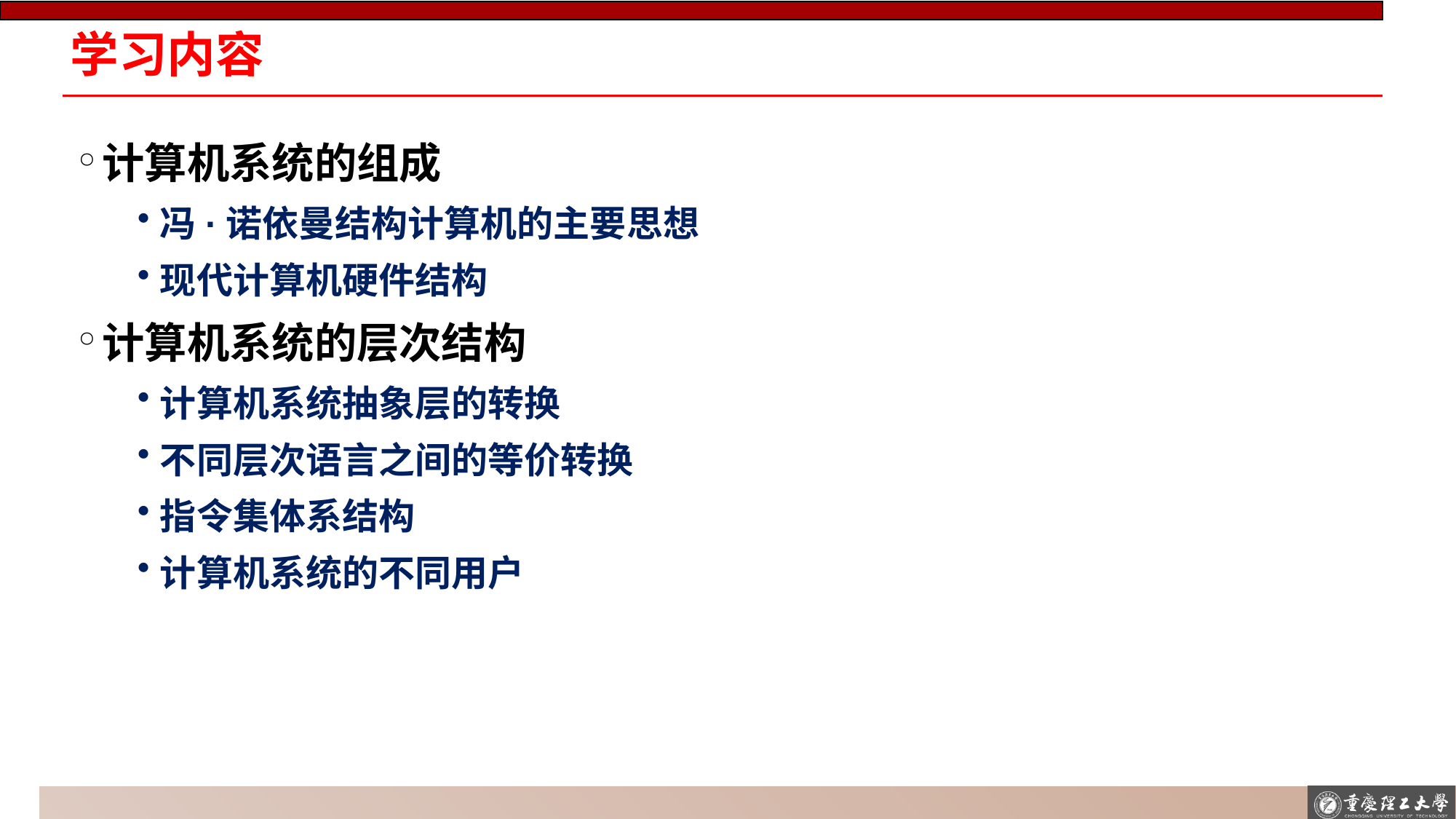

# 学习内容
计算机系统的组成
冯·诺依曼结构计算机的主要思想
现代计算机硬件结构
计算机系统的层次结构
计算机系统抽象层的转换
不同层次语言之间的等价转换
指令集体系结构
计算机系统的不同用户